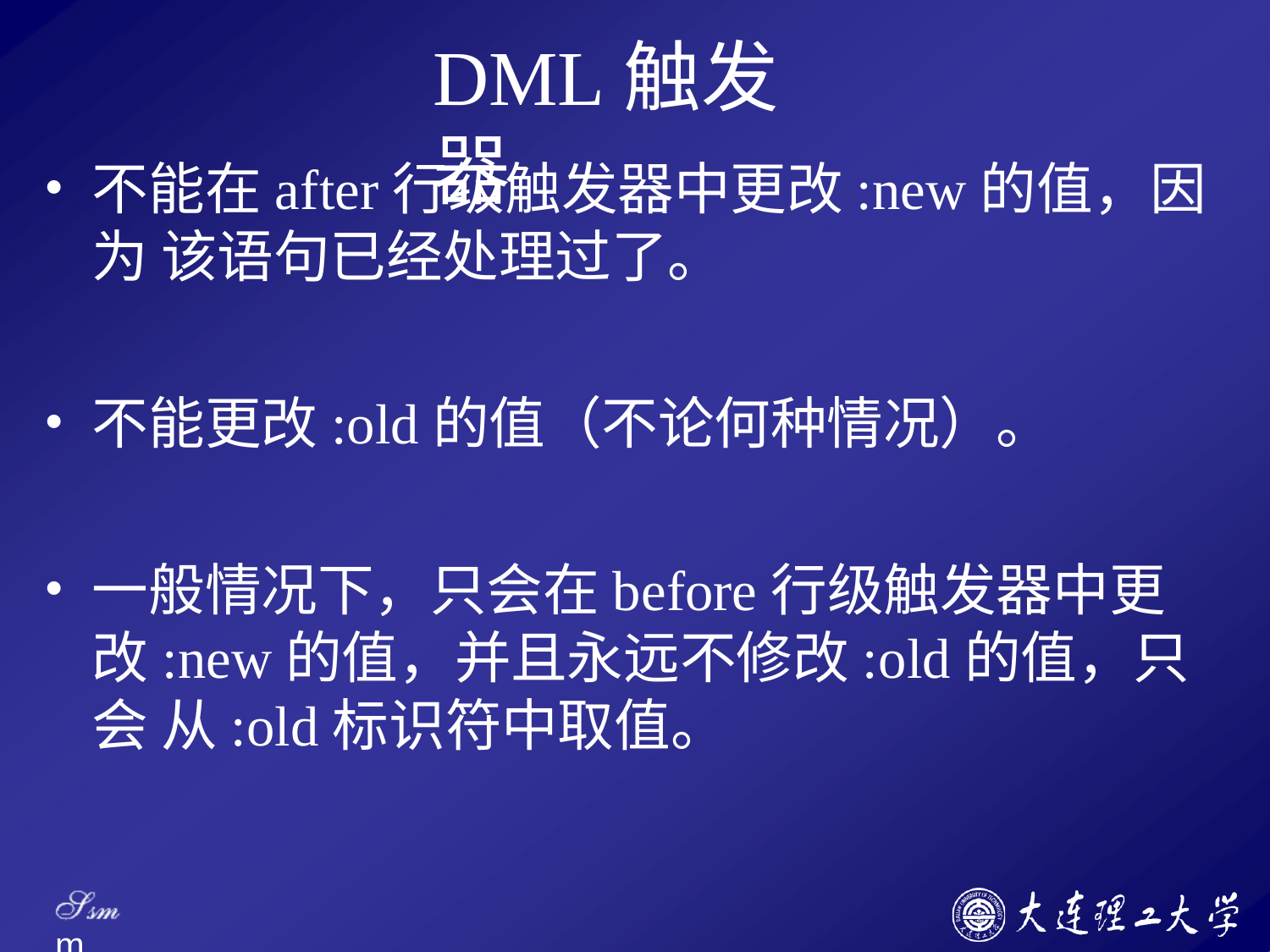

# DML触发器
不能在after行级触发器中更改:new的值，因为 该语句已经处理过了。

不能更改:old的值（不论何种情况）。

一般情况下，只会在before行级触发器中更 改:new的值，并且永远不修改:old的值，只会 从:old标识符中取值。

Ssm